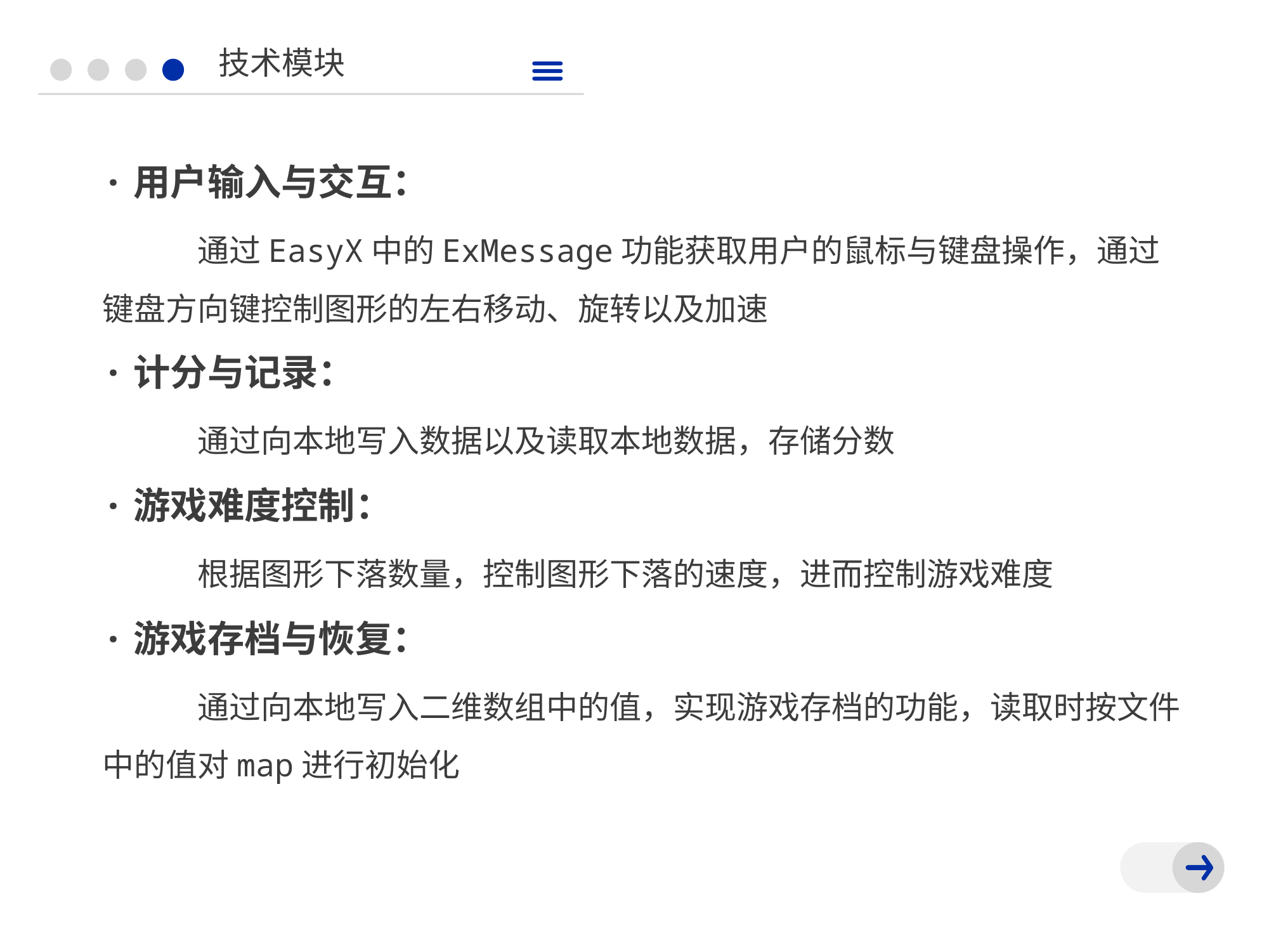

技术模块
·用户输入与交互：
	通过EasyX中的ExMessage功能获取用户的鼠标与键盘操作，通过键盘方向键控制图形的左右移动、旋转以及加速
·计分与记录：
	通过向本地写入数据以及读取本地数据，存储分数
·游戏难度控制：
	根据图形下落数量，控制图形下落的速度，进而控制游戏难度
·游戏存档与恢复：
	通过向本地写入二维数组中的值，实现游戏存档的功能，读取时按文件中的值对map进行初始化